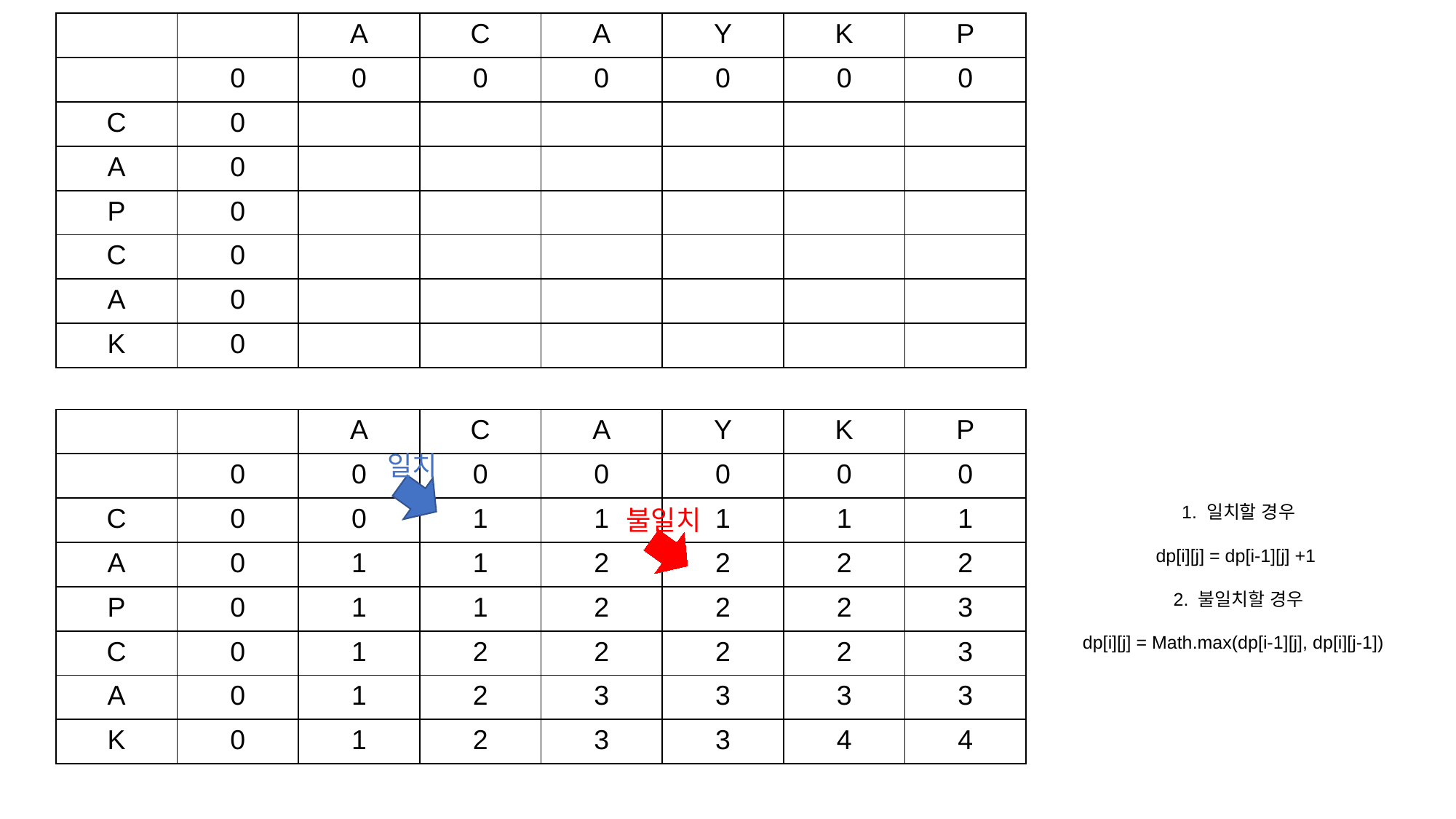

|  |  | A | C | A | Y | K | P |
| --- | --- | --- | --- | --- | --- | --- | --- |
|  | 0 | 0 | 0 | 0 | 0 | 0 | 0 |
| C | 0 |  |  |  |  |  |  |
| A | 0 |  |  |  |  |  |  |
| P | 0 |  |  |  |  |  |  |
| C | 0 |  |  |  |  |  |  |
| A | 0 |  |  |  |  |  |  |
| K | 0 |  |  |  |  |  |  |
1. 일치할 경우

dp[i][j] = dp[i-1][j] +1

2. 불일치할 경우

dp[i][j] = Math.max(dp[i-1][j], dp[i][j-1])
|  |  | A | C | A | Y | K | P |
| --- | --- | --- | --- | --- | --- | --- | --- |
|  | 0 | 0 | 0 | 0 | 0 | 0 | 0 |
| C | 0 | 0 | 1 | 1 | 1 | 1 | 1 |
| A | 0 | 1 | 1 | 2 | 2 | 2 | 2 |
| P | 0 | 1 | 1 | 2 | 2 | 2 | 3 |
| C | 0 | 1 | 2 | 2 | 2 | 2 | 3 |
| A | 0 | 1 | 2 | 3 | 3 | 3 | 3 |
| K | 0 | 1 | 2 | 3 | 3 | 4 | 4 |
일치

불일치